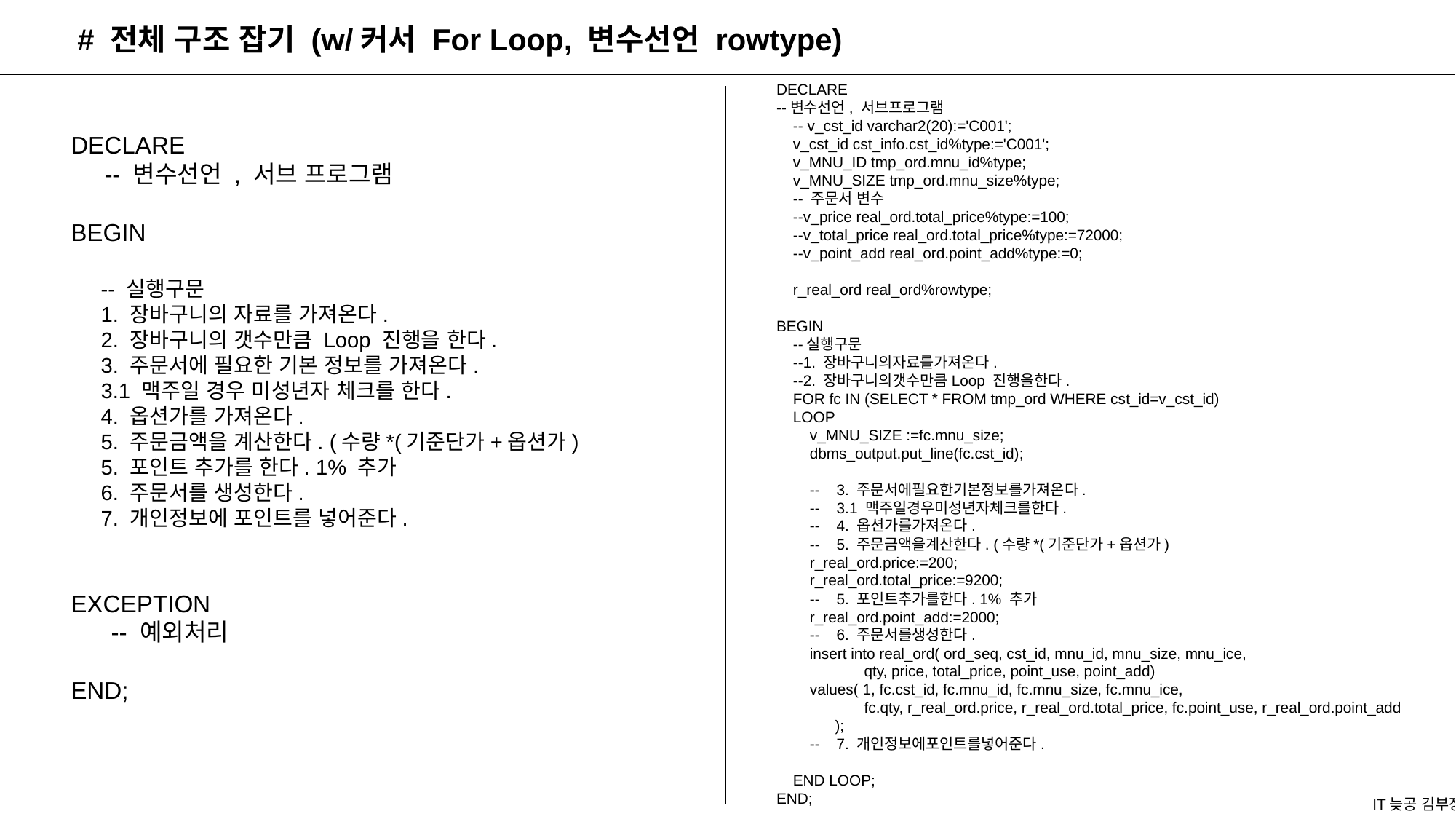

# 전체 구조 잡기 (w/커서 For Loop, 변수선언 rowtype)
DECLARE
--변수선언, 서브프로그램
    -- v_cst_id varchar2(20):='C001';
    v_cst_id cst_info.cst_id%type:='C001';
    v_MNU_ID tmp_ord.mnu_id%type;
    v_MNU_SIZE tmp_ord.mnu_size%type;
    -- 주문서 변수
    --v_price real_ord.total_price%type:=100;
    --v_total_price real_ord.total_price%type:=72000;
    --v_point_add real_ord.point_add%type:=0;

    r_real_ord real_ord%rowtype;

BEGIN
    --실행구문
    --1. 장바구니의자료를가져온다.
    --2. 장바구니의갯수만큼Loop 진행을한다.
    FOR fc IN (SELECT * FROM tmp_ord WHERE cst_id=v_cst_id)
    LOOP
        v_MNU_SIZE :=fc.mnu_size;
        dbms_output.put_line(fc.cst_id);

        --    3. 주문서에필요한기본정보를가져온다.
        --    3.1 맥주일경우미성년자체크를한다.
        --    4. 옵션가를가져온다.
        --    5. 주문금액을계산한다. (수량*(기준단가+옵션가)
        r_real_ord.price:=200;
        r_real_ord.total_price:=9200;
        --    5. 포인트추가를한다. 1% 추가
        r_real_ord.point_add:=2000;
        --    6. 주문서를생성한다.
        insert into real_ord( ord_seq, cst_id, mnu_id, mnu_size, mnu_ice,
                     qty, price, total_price, point_use, point_add)
        values( 1, fc.cst_id, fc.mnu_id, fc.mnu_size, fc.mnu_ice,
                     fc.qty, r_real_ord.price, r_real_ord.total_price, fc.point_use, r_real_ord.point_add
              );
        --    7. 개인정보에포인트를넣어준다.

    END LOOP;
END;
DECLARE
     -- 변수선언 , 서브 프로그램

BEGIN

     -- 실행구문
     1. 장바구니의 자료를 가져온다.
     2. 장바구니의 갯수만큼 Loop 진행을 한다.
     3. 주문서에 필요한 기본 정보를 가져온다.
     3.1 맥주일 경우 미성년자 체크를 한다.
     4. 옵션가를 가져온다.
     5. 주문금액을 계산한다. (수량*(기준단가+옵션가)
     5. 포인트 추가를 한다. 1% 추가
     6. 주문서를 생성한다.
     7. 개인정보에 포인트를 넣어준다.

EXCEPTION
      -- 예외처리

END;
IT늦공 김부장